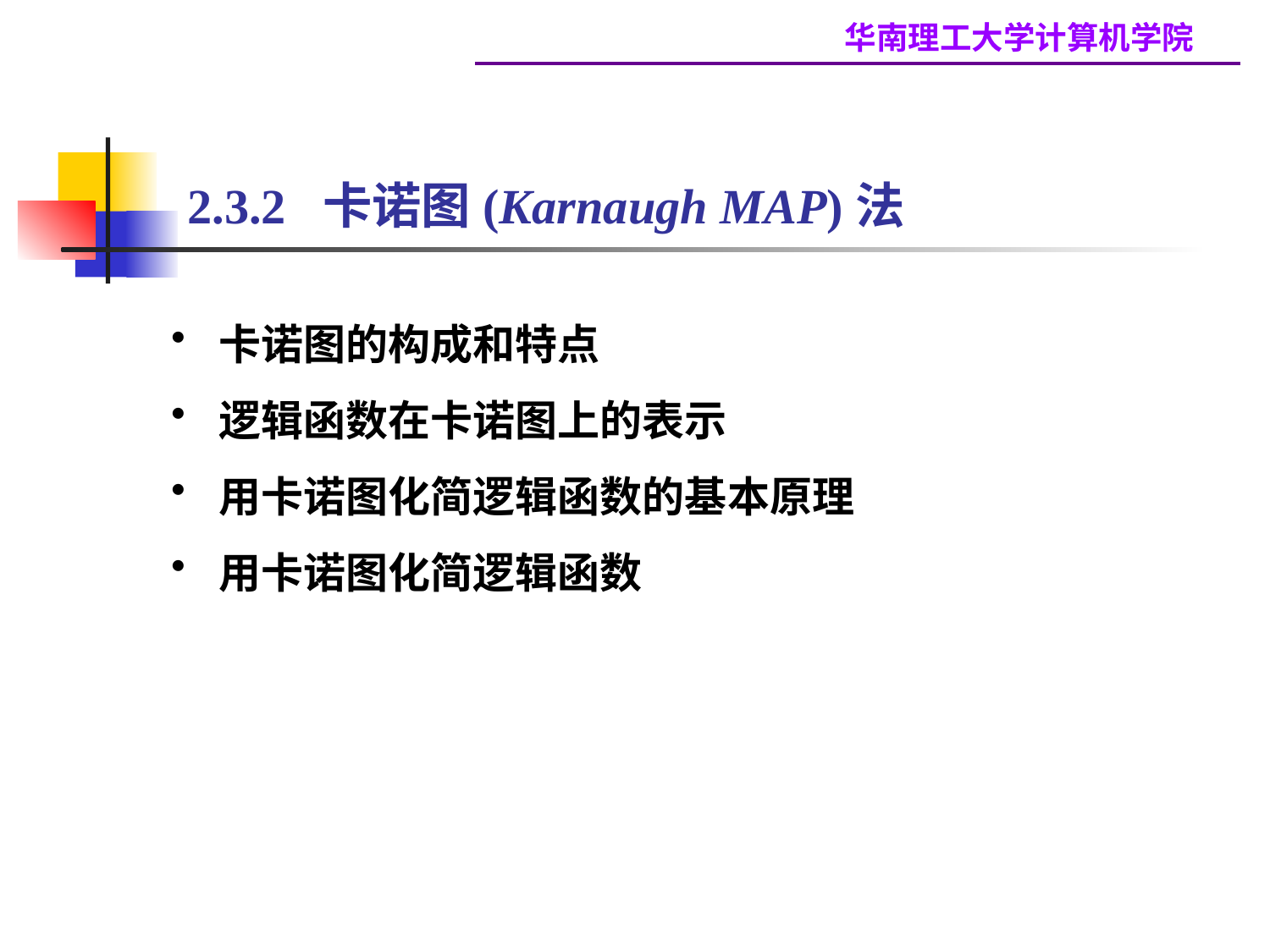

# 2.3.2  卡诺图(Karnaugh MAP)法
卡诺图的构成和特点
逻辑函数在卡诺图上的表示
用卡诺图化简逻辑函数的基本原理
用卡诺图化简逻辑函数